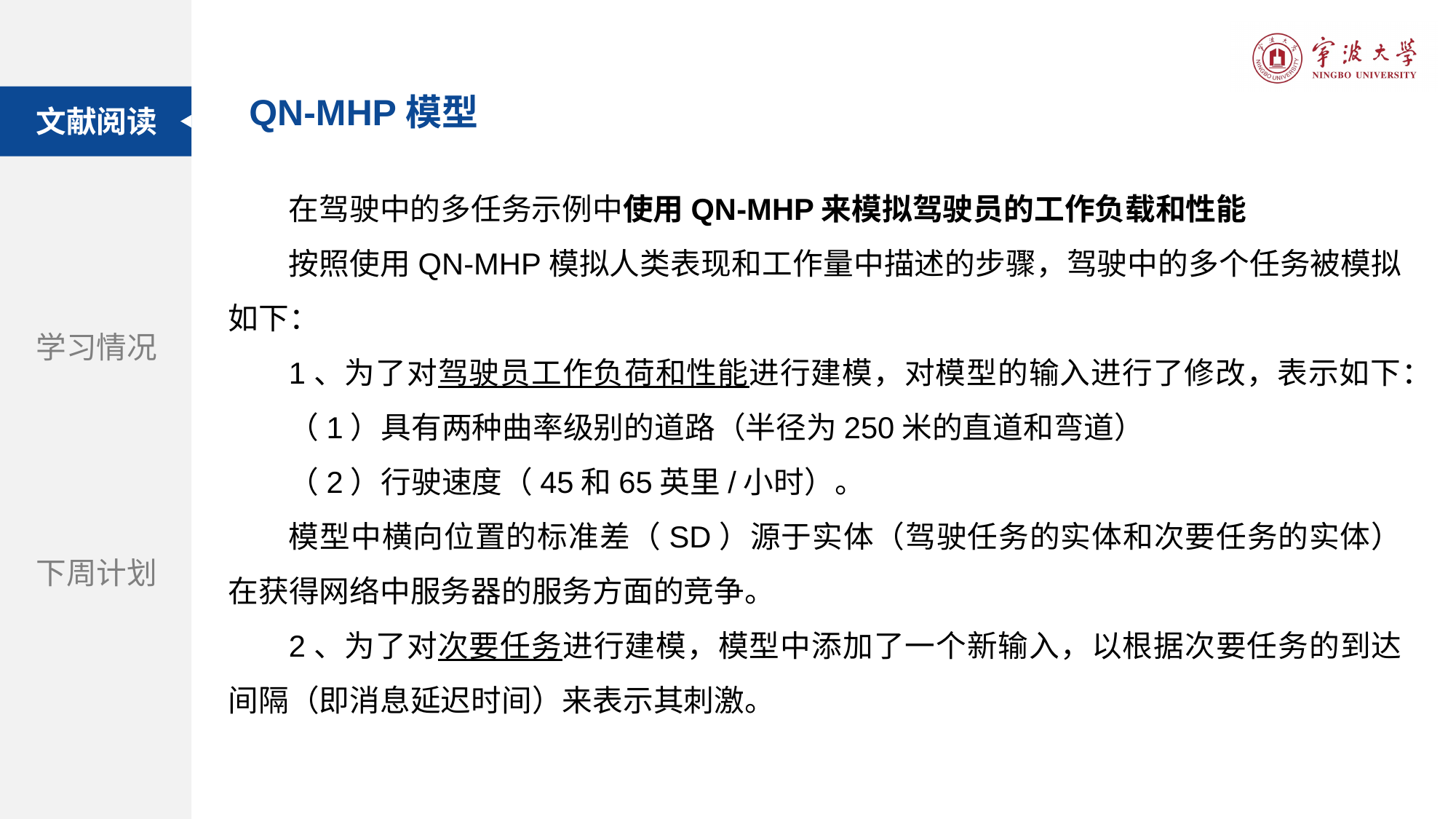

QN-MHP模型

文献阅读
在驾驶中的多任务示例中使用QN-MHP来模拟驾驶员的工作负载和性能
按照使用QN-MHP模拟人类表现和工作量中描述的步骤，驾驶中的多个任务被模拟如下：
1、为了对驾驶员工作负荷和性能进行建模，对模型的输入进行了修改，表示如下：
（1）具有两种曲率级别的道路（半径为250米的直道和弯道）
（2）行驶速度（45和65英里/小时）。
模型中横向位置的标准差（SD）源于实体（驾驶任务的实体和次要任务的实体）在获得网络中服务器的服务方面的竞争。
2、为了对次要任务进行建模，模型中添加了一个新输入，以根据次要任务的到达间隔（即消息延迟时间）来表示其刺激。

题目：自动驾驶汽车和街道设计：使用虚拟现实实验探索中央分隔带在提高行人过街安全性方面的作用
学习情况
期刊：Accident Analysis and Prevention
下周计划